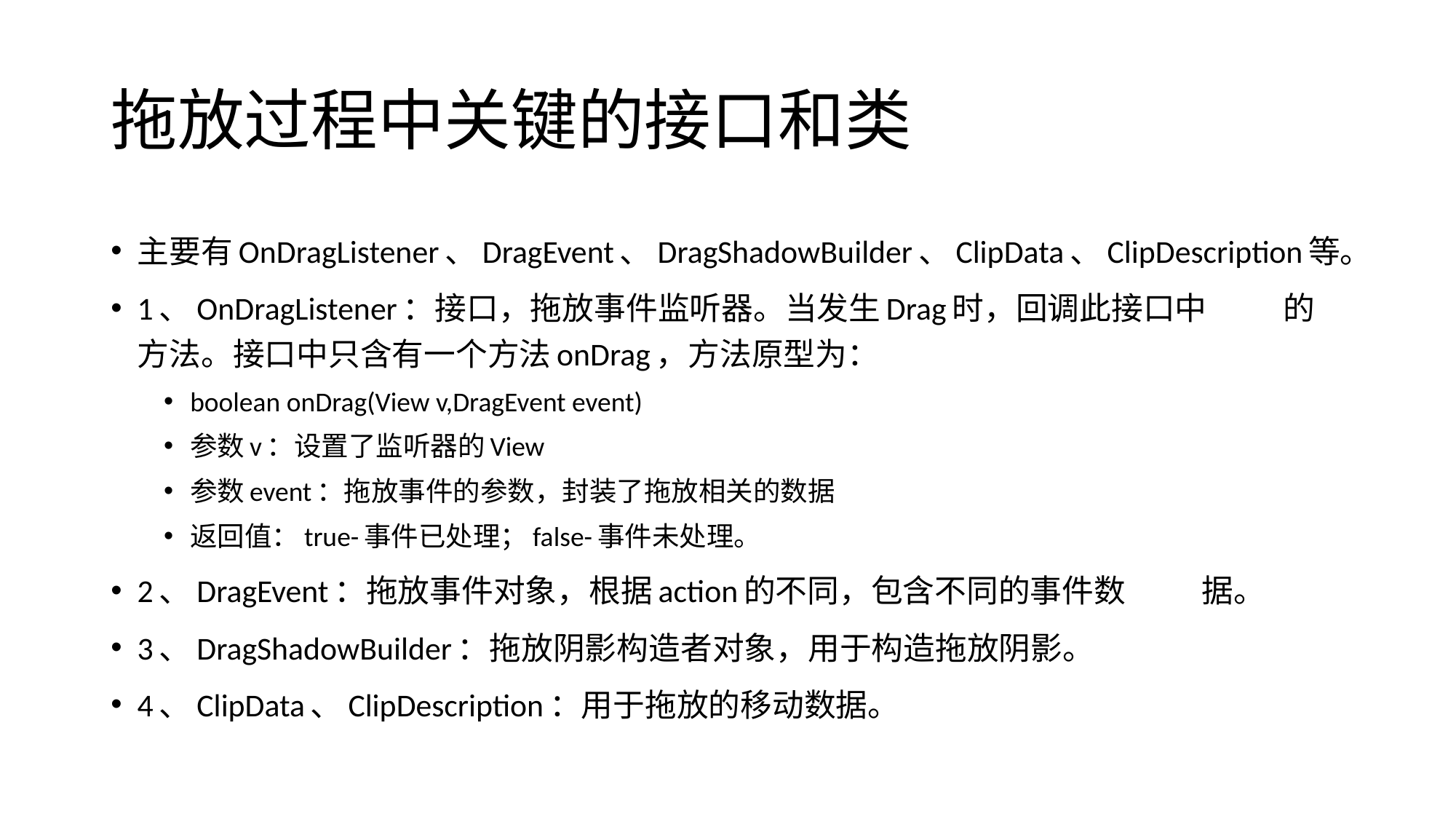

# 拖放过程中关键的接口和类
主要有OnDragListener、DragEvent、DragShadowBuilder、ClipData、ClipDescription等。
1、OnDragListener：接口，拖放事件监听器。当发生Drag时，回调此接口中	的方法。接口中只含有一个方法onDrag，方法原型为：
boolean onDrag(View v,DragEvent event)
参数v：设置了监听器的View
参数event：拖放事件的参数，封装了拖放相关的数据
返回值：true-事件已处理；false-事件未处理。
2、DragEvent：拖放事件对象，根据action的不同，包含不同的事件数	据。
3、DragShadowBuilder：拖放阴影构造者对象，用于构造拖放阴影。
4、ClipData、ClipDescription：用于拖放的移动数据。